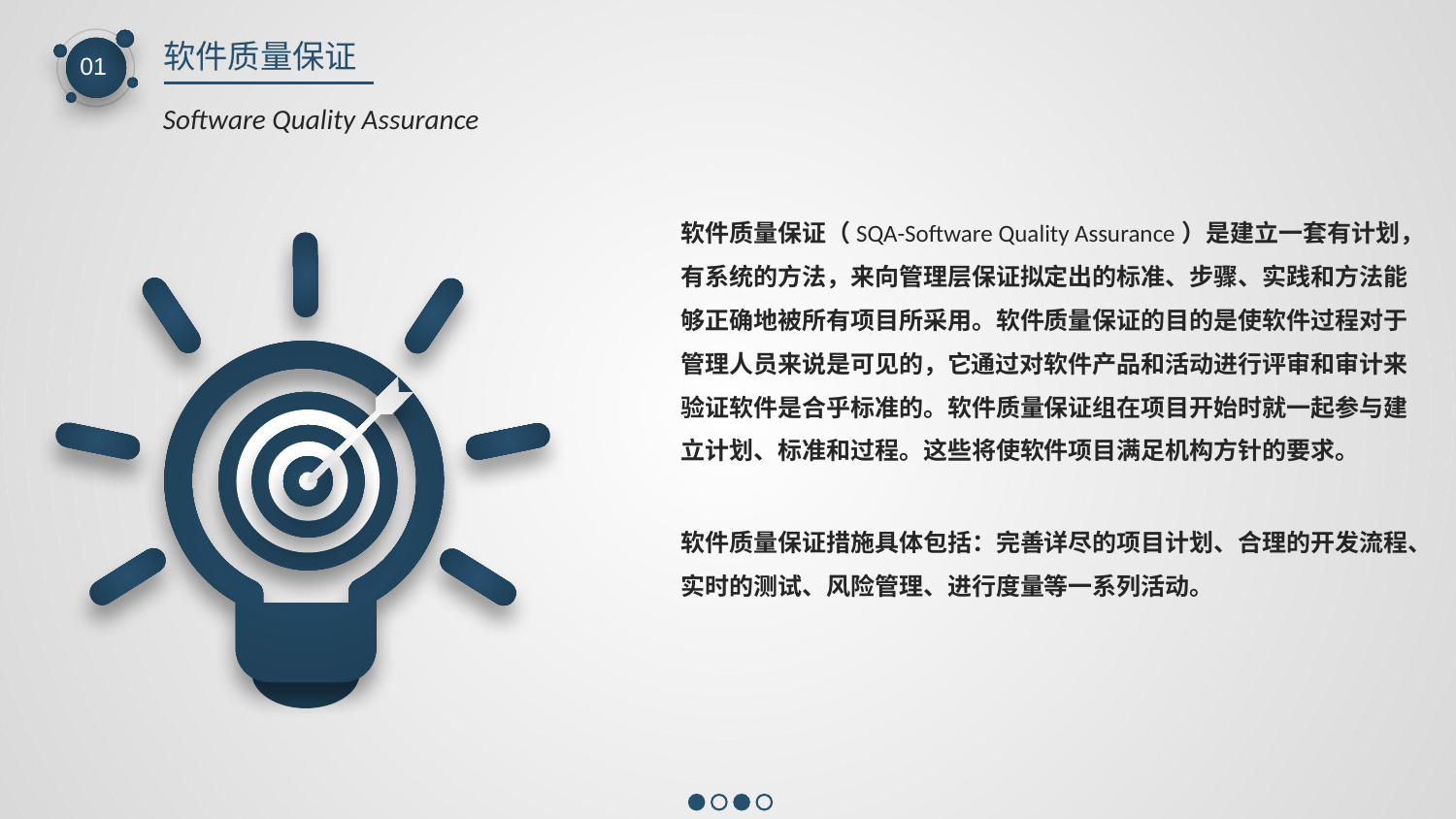

软件质量保证
01
Software Quality Assurance
软件质量保证（SQA-Software Quality Assurance）是建立一套有计划，有系统的方法，来向管理层保证拟定出的标准、步骤、实践和方法能够正确地被所有项目所采用。软件质量保证的目的是使软件过程对于管理人员来说是可见的，它通过对软件产品和活动进行评审和审计来验证软件是合乎标准的。软件质量保证组在项目开始时就一起参与建立计划、标准和过程。这些将使软件项目满足机构方针的要求。

软件质量保证措施具体包括：完善详尽的项目计划、合理的开发流程、实时的测试、风险管理、进行度量等一系列活动。